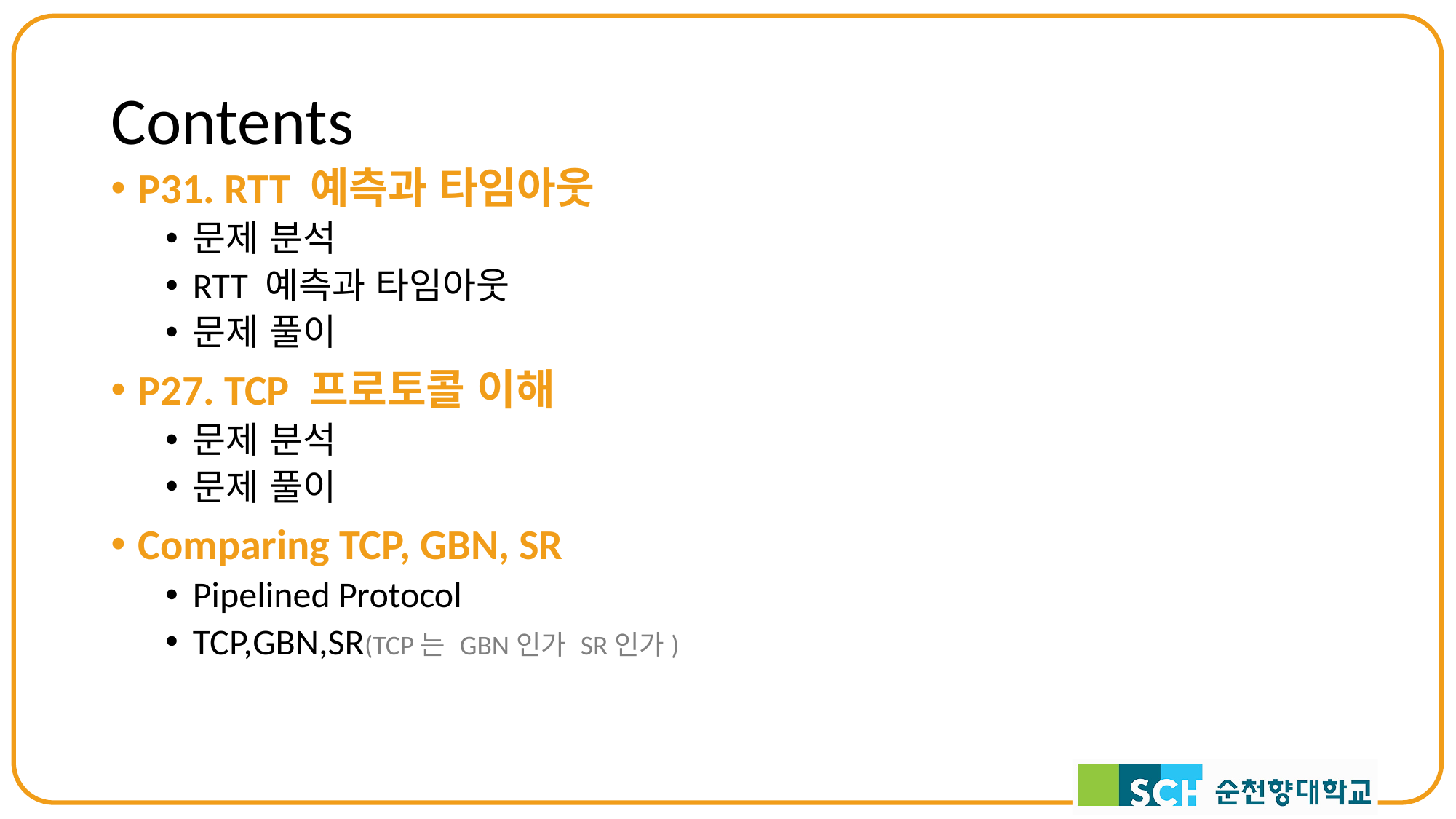

# Contents
P31. RTT 예측과 타임아웃
문제 분석
RTT 예측과 타임아웃
문제 풀이
P27. TCP 프로토콜 이해
문제 분석
문제 풀이
Comparing TCP, GBN, SR
Pipelined Protocol
TCP,GBN,SR(TCP는 GBN인가 SR인가)